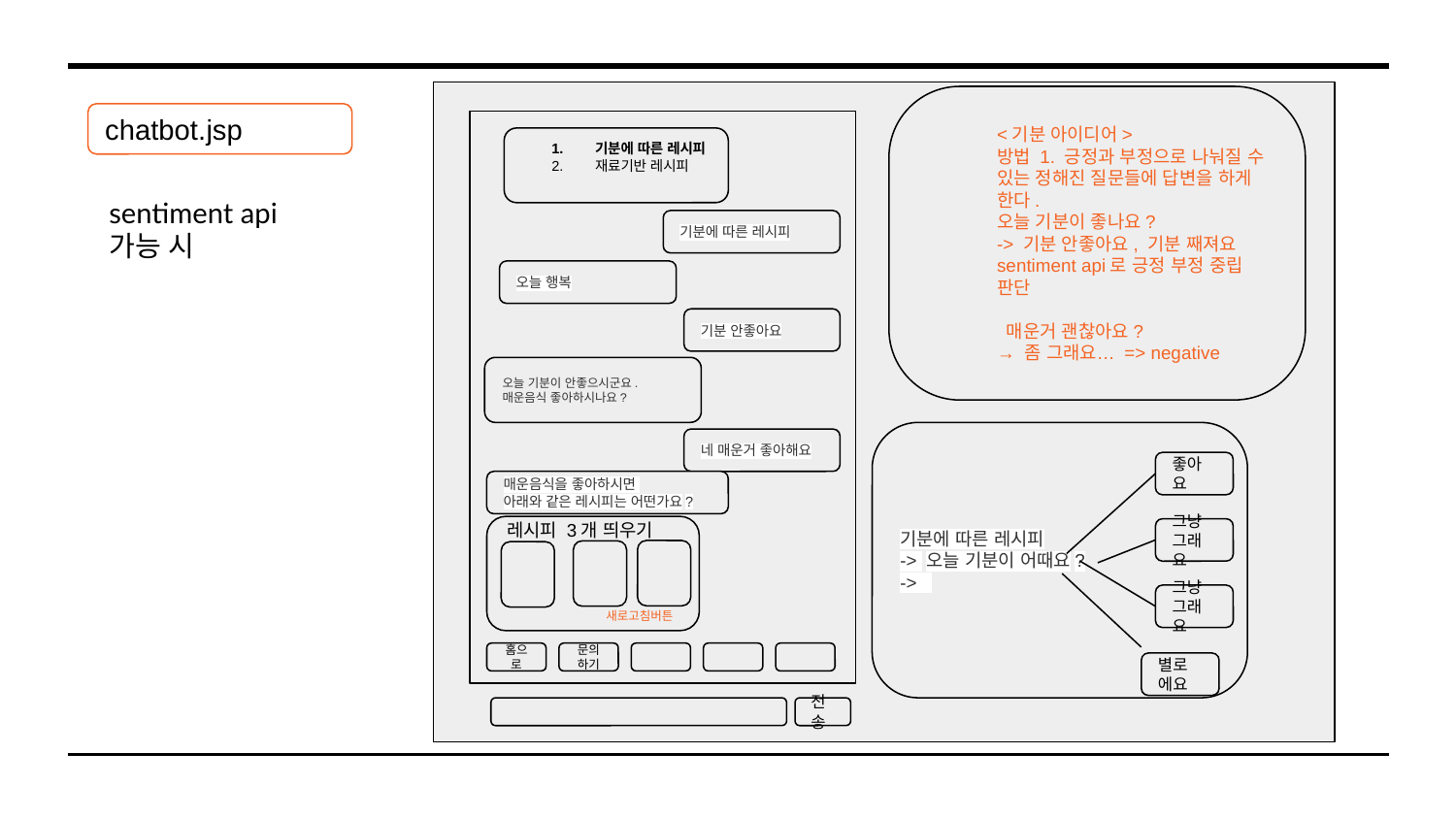

<기분 아이디어>
방법 1. 긍정과 부정으로 나눠질 수 있는 정해진 질문들에 답변을 하게 한다.
오늘 기분이 좋나요?
-> 기분 안좋아요, 기분 째져요
sentiment api로 긍정 부정 중립 판단

 매운거 괜찮아요?
→ 좀 그래요… => negative
chatbot.jsp

기분에 따른 레시피
재료기반 레시피

sentiment api 가능 시
기분에 따른 레시피
오늘 행복
기분 안좋아요
오늘 기분이 안좋으시군요.
매운음식 좋아하시나요?
기분에 따른 레시피
-> 오늘 기분이 어때요?
->
네 매운거 좋아해요
좋아요
매운음식을 좋아하시면
아래와 같은 레시피는 어떤가요?

레시피 3개 띄우기

그냥그래요

그냥그래요
새로고침버튼
홈으로
문의하기

별로에요

전송